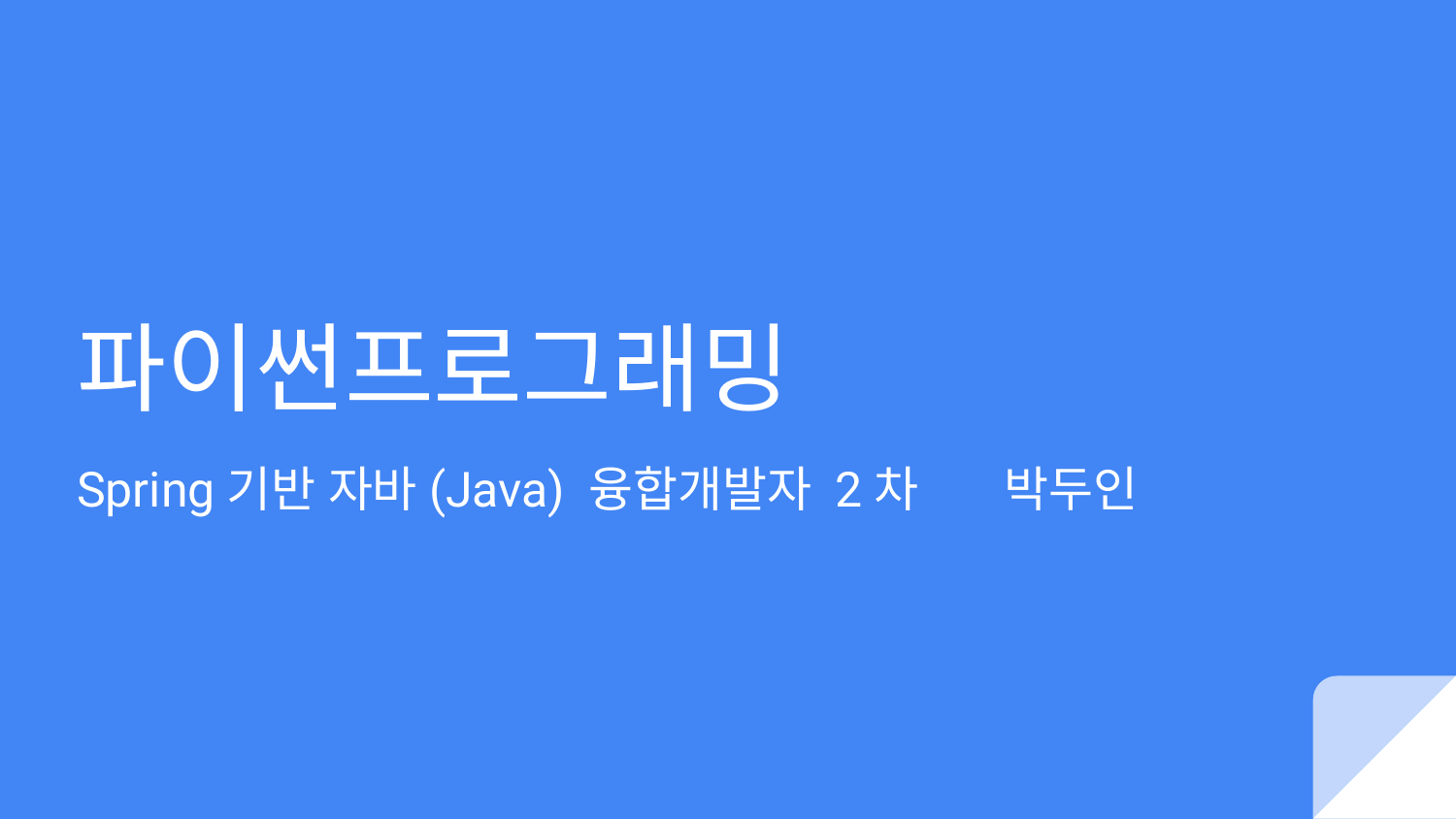

# 파이썬프로그래밍
Spring기반 자바(Java) 융합개발자 2차       박두인